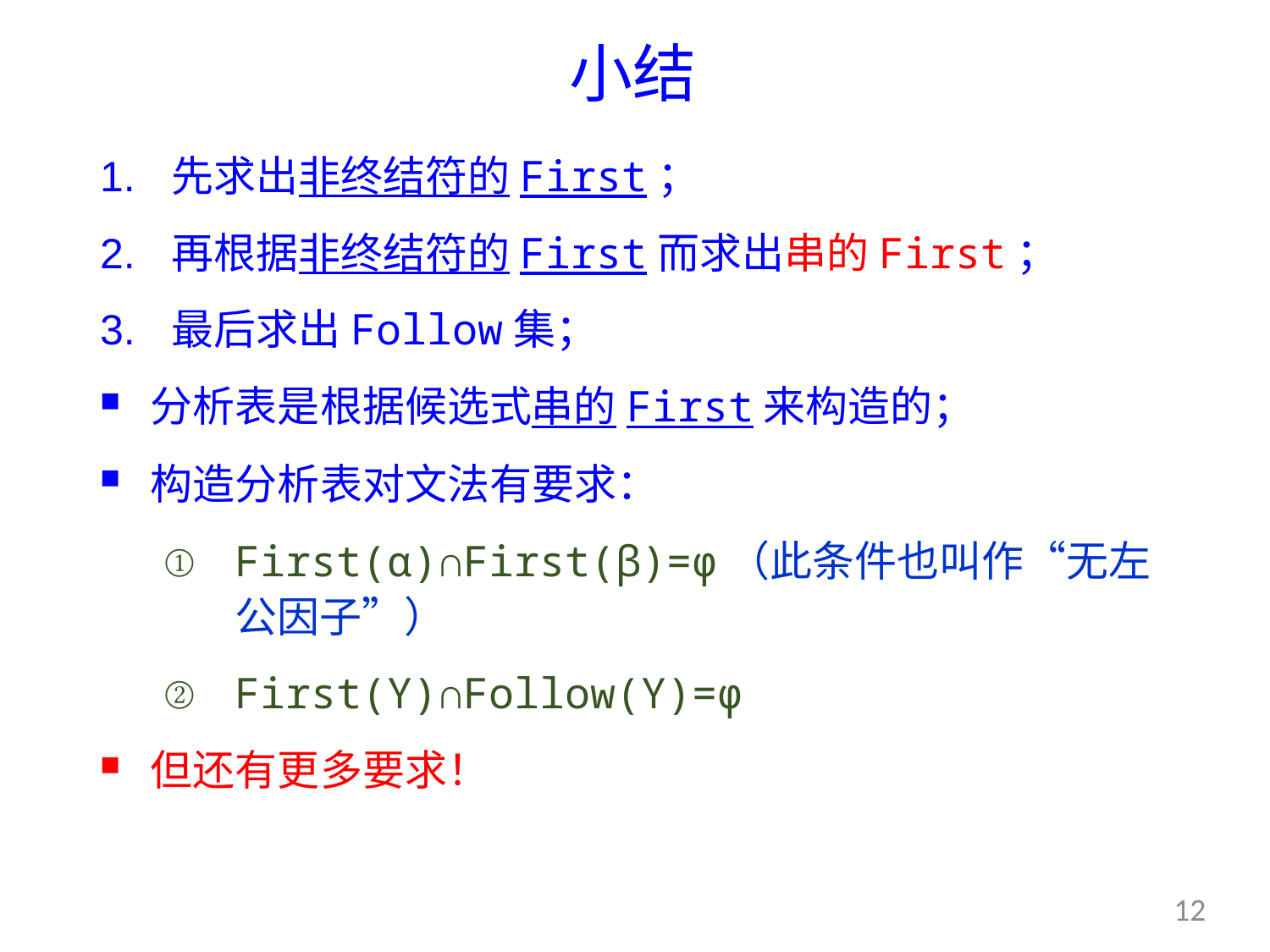

# 小结
先求出非终结符的First；
再根据非终结符的First而求出串的First；
最后求出Follow集；
分析表是根据候选式串的First来构造的；
构造分析表对文法有要求：
First(α)∩First(β)=φ（此条件也叫作“无左公因子”）
First(Y)∩Follow(Y)=φ
但还有更多要求！
12